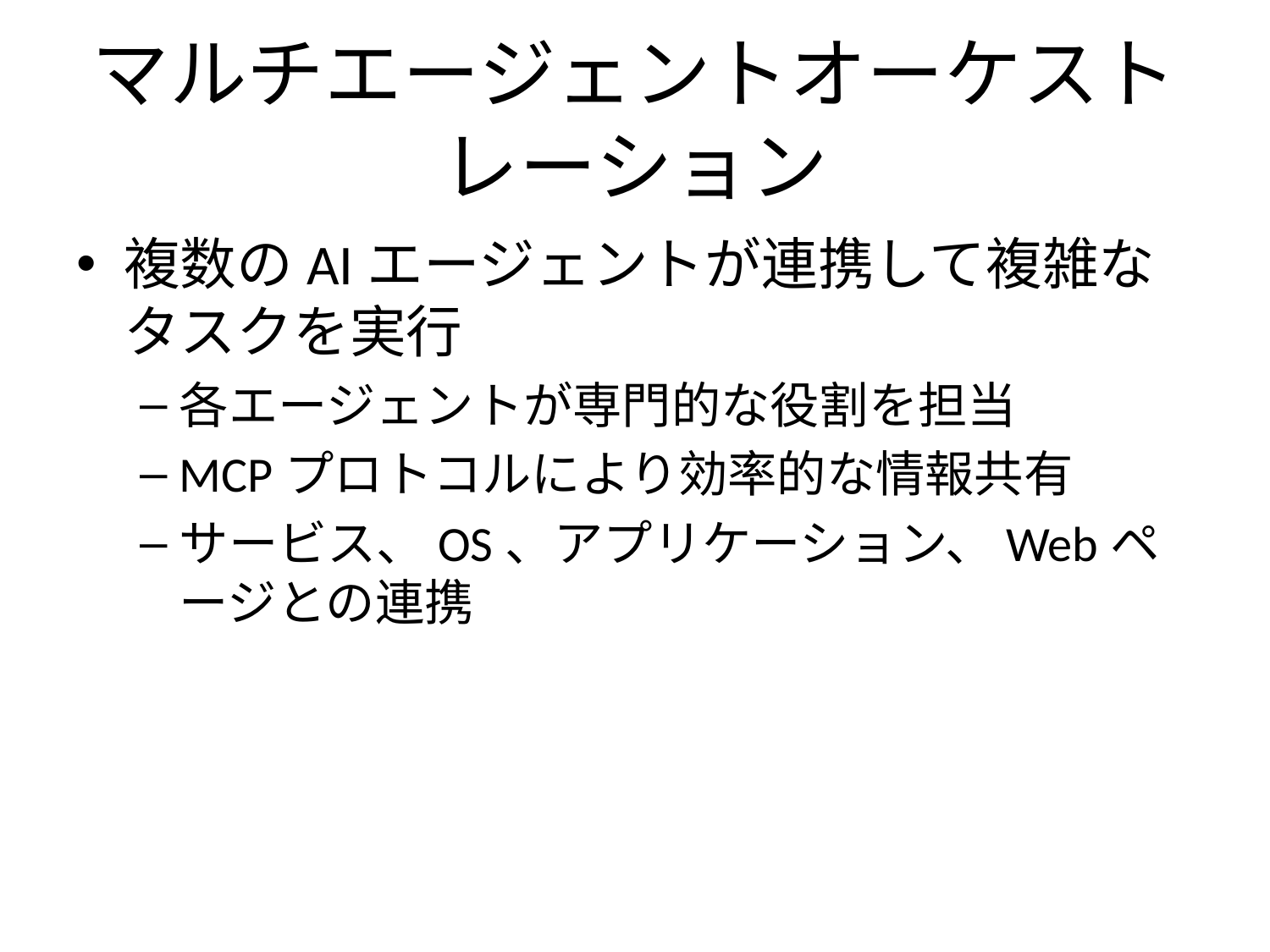

# マルチエージェントオーケストレーション
複数のAIエージェントが連携して複雑なタスクを実行
各エージェントが専門的な役割を担当
MCPプロトコルにより効率的な情報共有
サービス、OS、アプリケーション、Webページとの連携